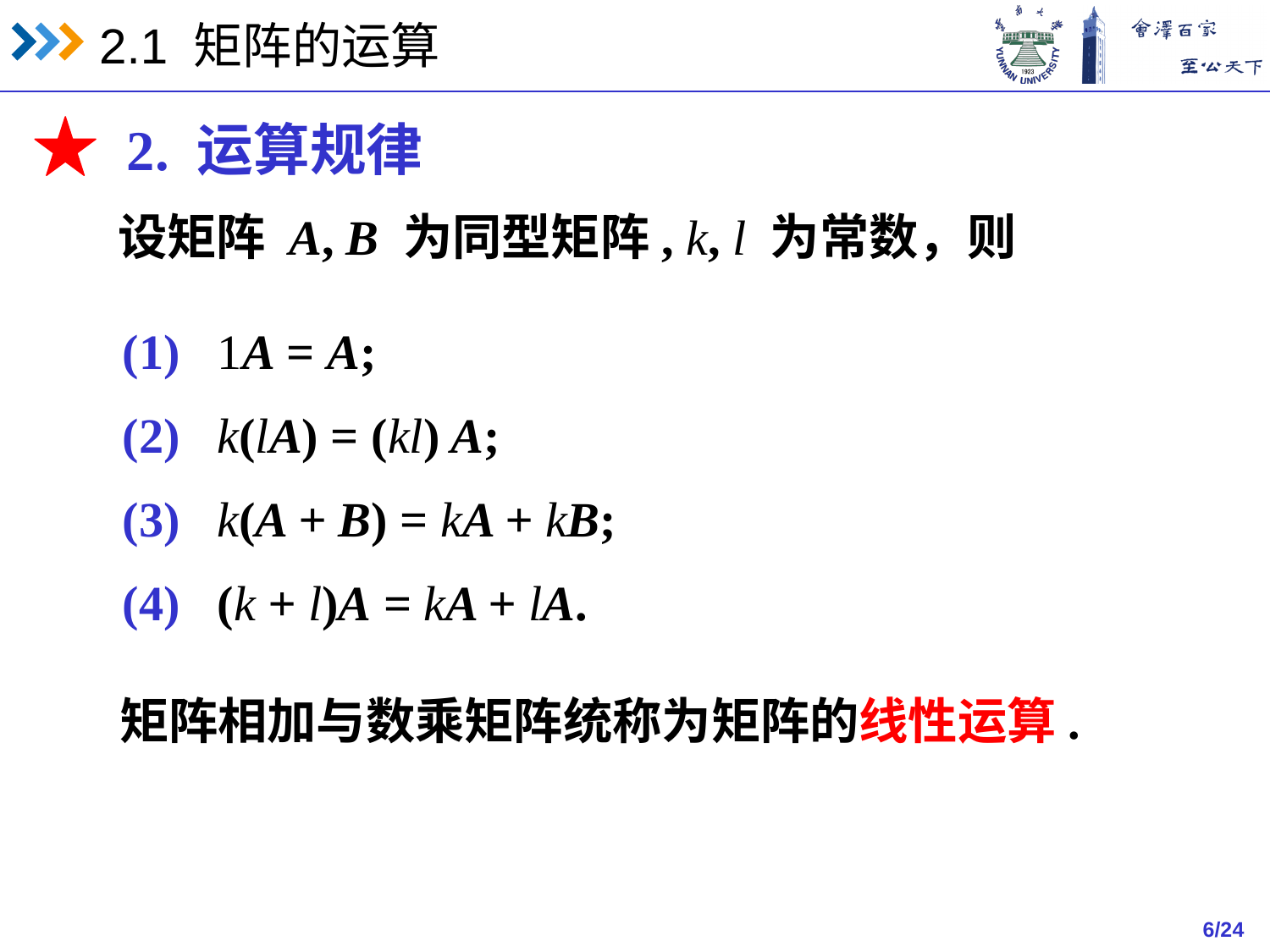

2. 运算规律
       设矩阵 A, B 为同型矩阵, k, l 为常数，则

(1)   1A = A;
(2)   k(lA) = (kl) A;
(3)   k(A + B) = kA + kB;
(4)   (k + l)A = kA + lA.
矩阵相加与数乘矩阵统称为矩阵的线性运算.